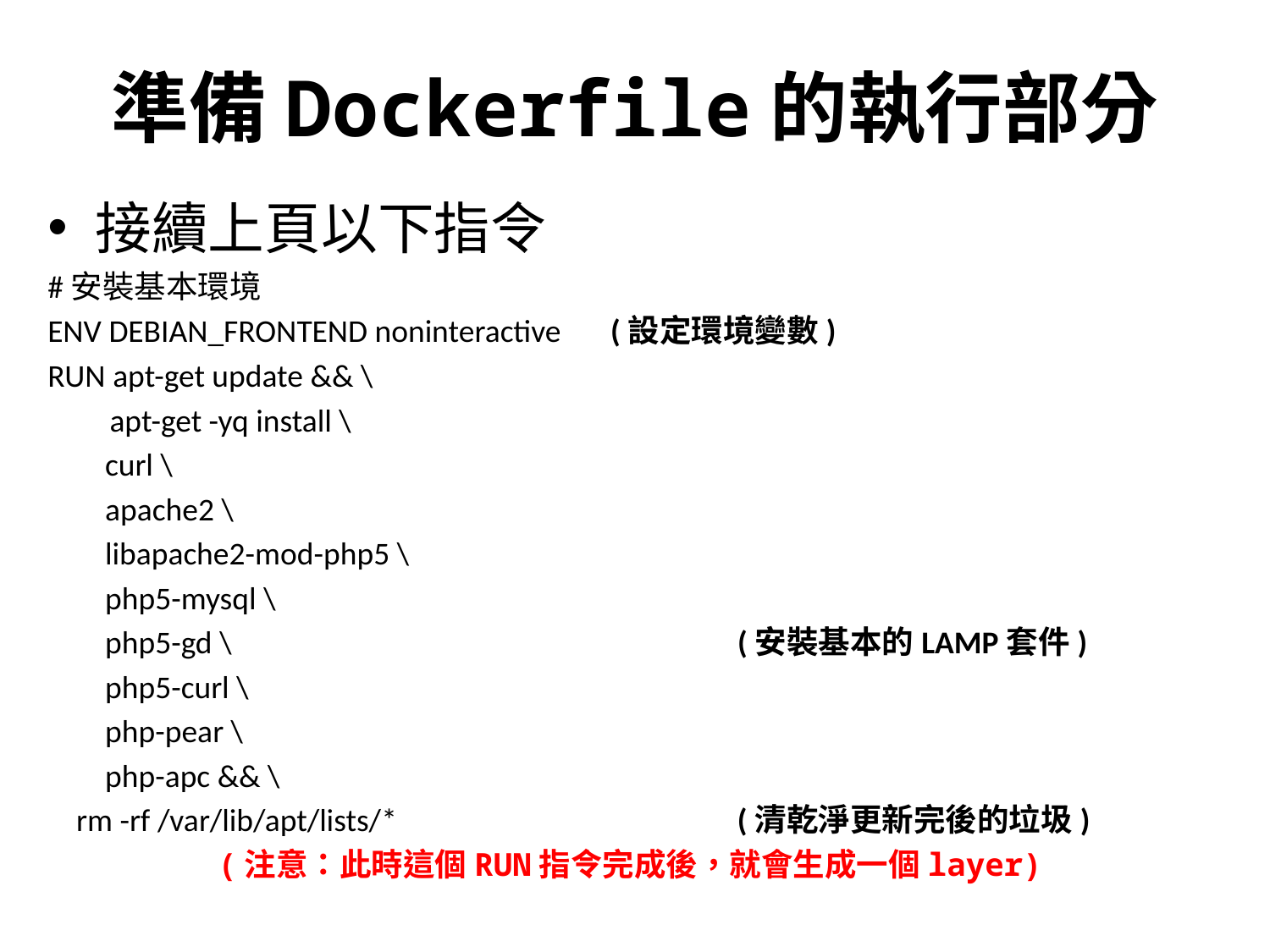

# 準備Dockerfile的執行部分
接續上頁以下指令
#安裝基本環境
ENV DEBIAN_FRONTEND noninteractive	 (設定環境變數)
RUN apt-get update && \
	  apt-get -yq install \
        curl \
        apache2 \
        libapache2-mod-php5 \
        php5-mysql \
        php5-gd \				 (安裝基本的LAMP套件)
        php5-curl \
        php-pear \
        php-apc && \
    rm -rf /var/lib/apt/lists/*			 (清乾淨更新完後的垃圾)
(注意：此時這個RUN指令完成後，就會生成一個layer)